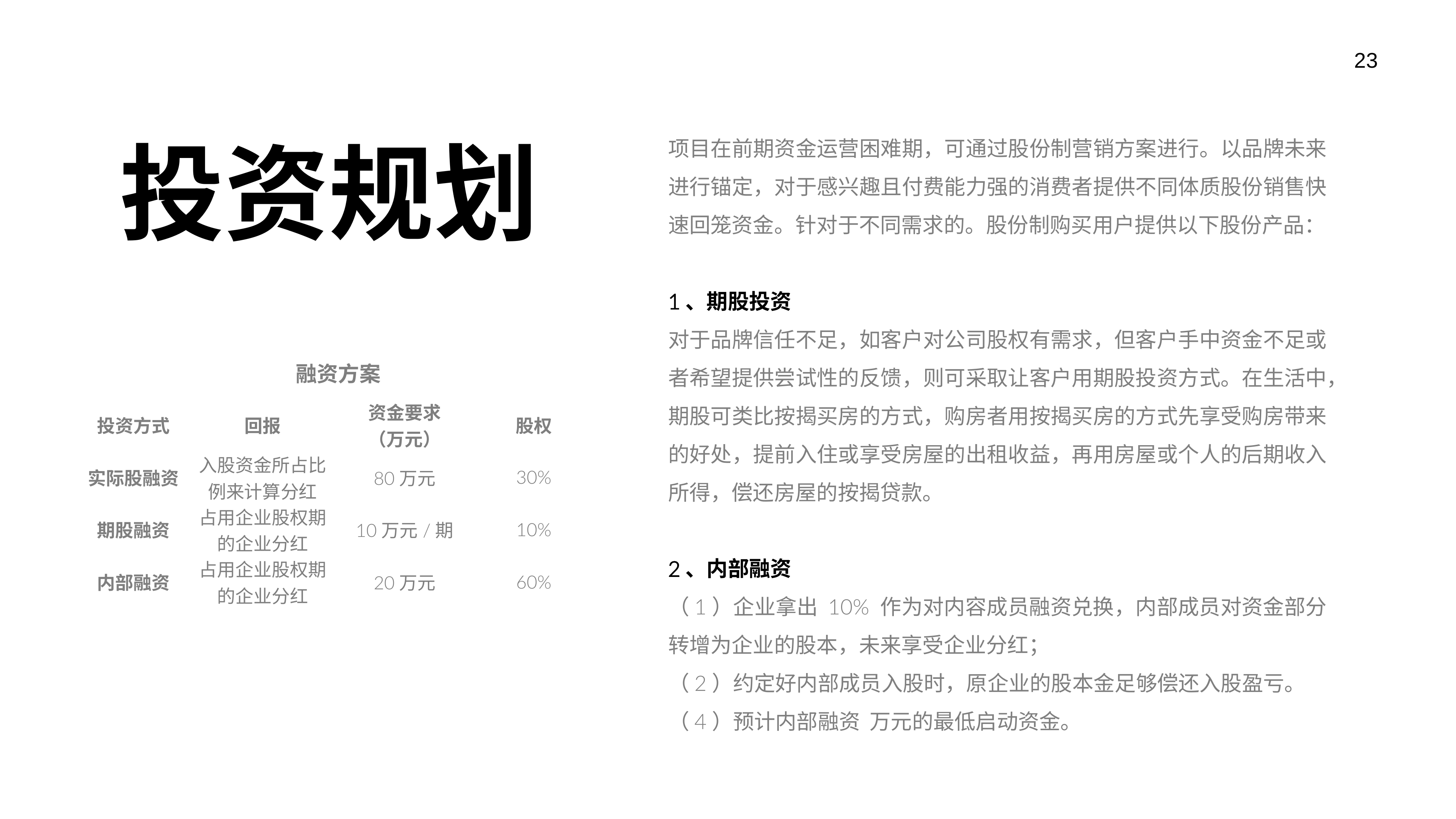

项目在前期资金运营困难期，可通过股份制营销方案进行。以品牌未来进行锚定，对于感兴趣且付费能力强的消费者提供不同体质股份销售快速回笼资金。针对于不同需求的。股份制购买用户提供以下股份产品：

1、期股投资
对于品牌信任不足，如客户对公司股权有需求，但客户手中资金不足或者希望提供尝试性的反馈，则可采取让客户用期股投资方式。在生活中，期股可类比按揭买房的方式，购房者用按揭买房的方式先享受购房带来的好处，提前入住或享受房屋的出租收益，再用房屋或个人的后期收入所得，偿还房屋的按揭贷款。

2、内部融资
（1）企业拿出 10% 作为对内容成员融资兑换，内部成员对资金部分转增为企业的股本，未来享受企业分红；
（2）约定好内部成员入股时，原企业的股本金足够偿还入股盈亏。
（4）预计内部融资  万元的最低启动资金。
投资规划
| 融资方案 |  |  |  |
| --- | --- | --- | --- |
| 投资方式 | 回报 | 资金要求 （万元） | 股权 |
| 实际股融资 | 入股资金所占比例来计算分红 | 80万元 | 30% |
| 期股融资 | 占用企业股权期的企业分红 | 10万元/期 | 10% |
| 内部融资 | 占用企业股权期的企业分红 | 20万元 | 60% |